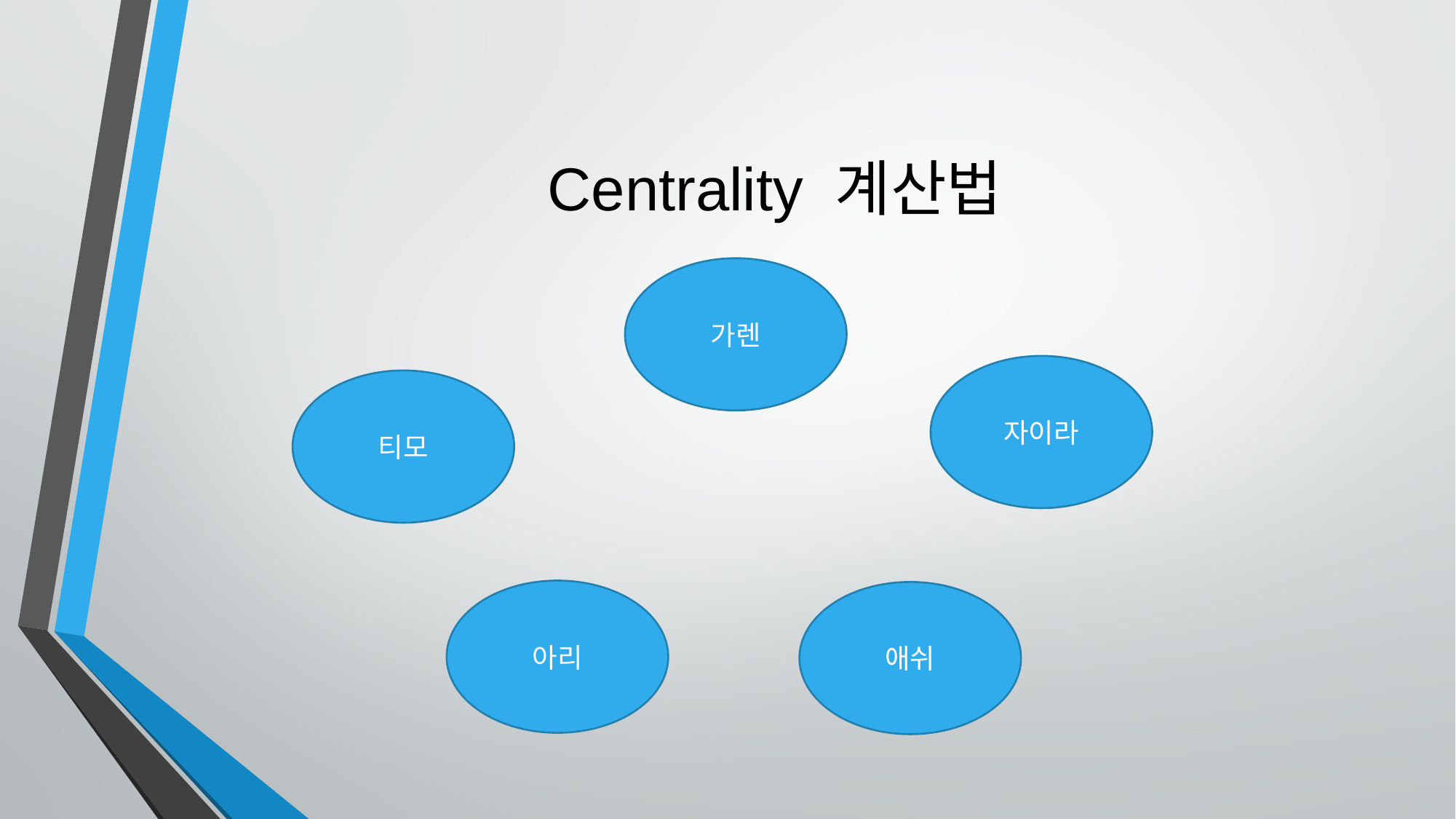

# Centrality 계산법
가렌
자이라
티모
아리
애쉬